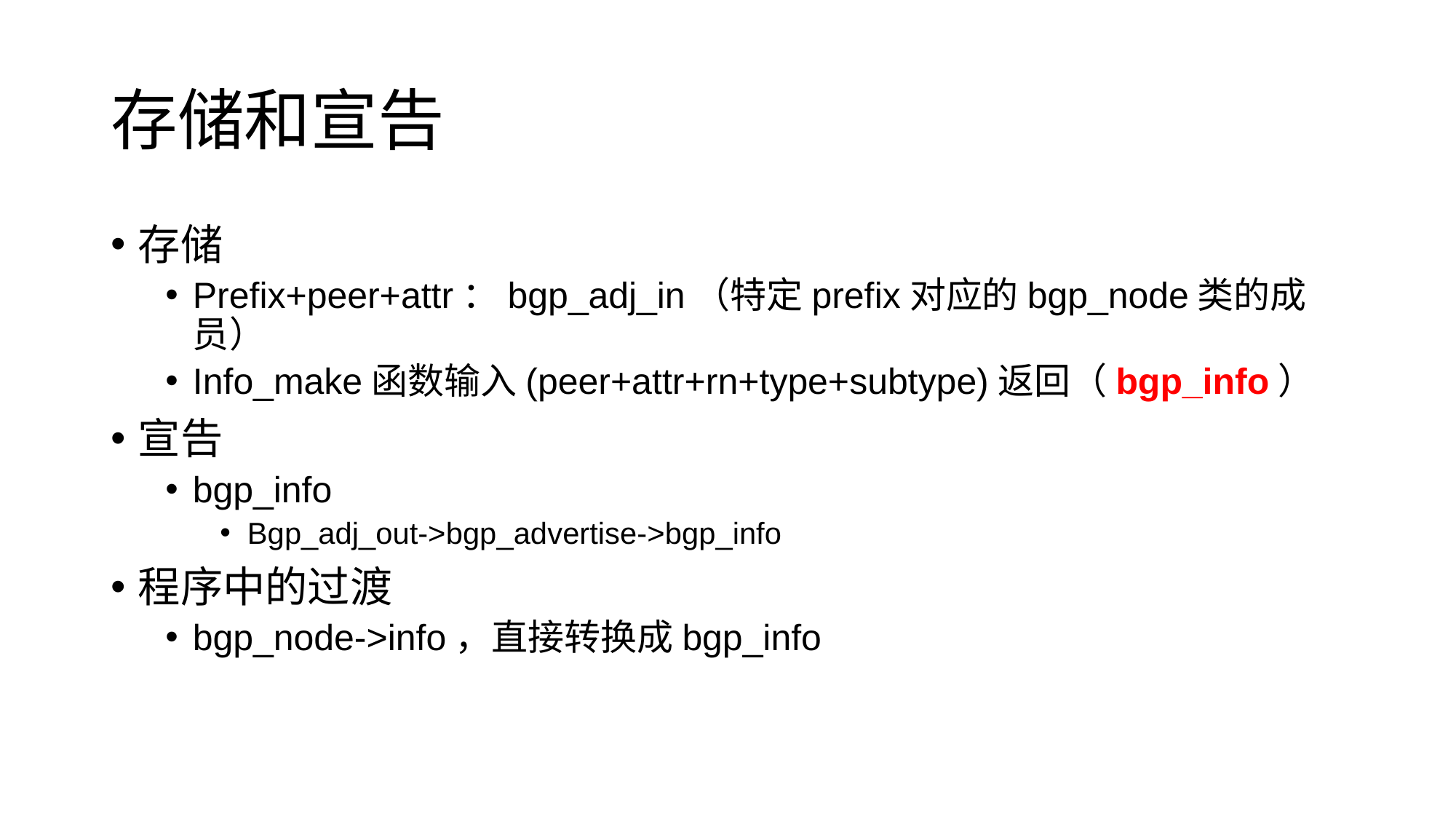

# 存储和宣告
存储
Prefix+peer+attr：bgp_adj_in（特定prefix对应的bgp_node类的成员）
Info_make函数输入(peer+attr+rn+type+subtype)返回（bgp_info）
宣告
bgp_info
Bgp_adj_out->bgp_advertise->bgp_info
程序中的过渡
bgp_node->info，直接转换成bgp_info